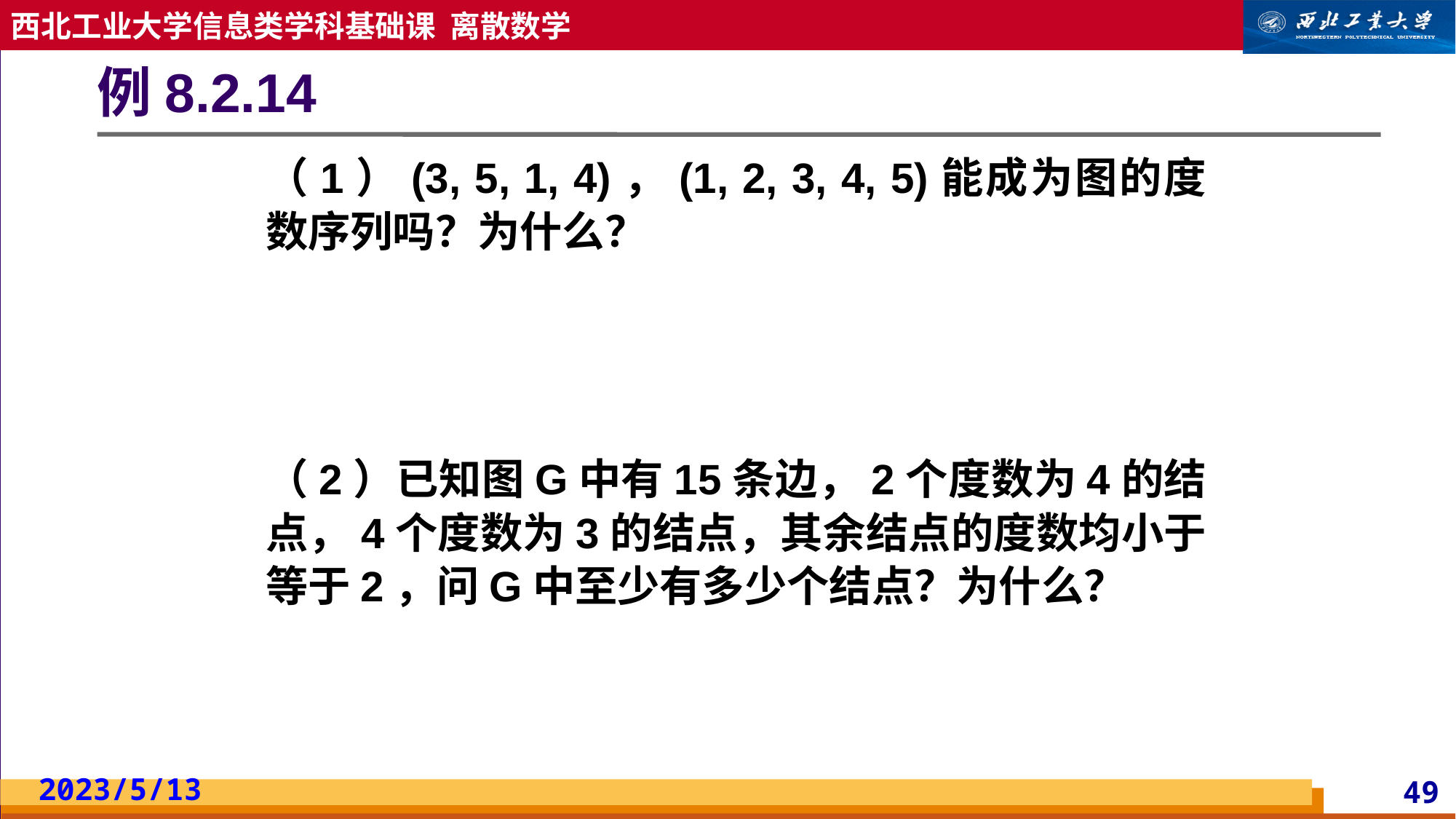

# 例8.2.14
（1）(3, 5, 1, 4)，(1, 2, 3, 4, 5)能成为图的度数序列吗？为什么？

（2）已知图G中有15条边，2个度数为4的结点，4个度数为3的结点，其余结点的度数均小于等于2，问G中至少有多少个结点？为什么？
2023/5/13